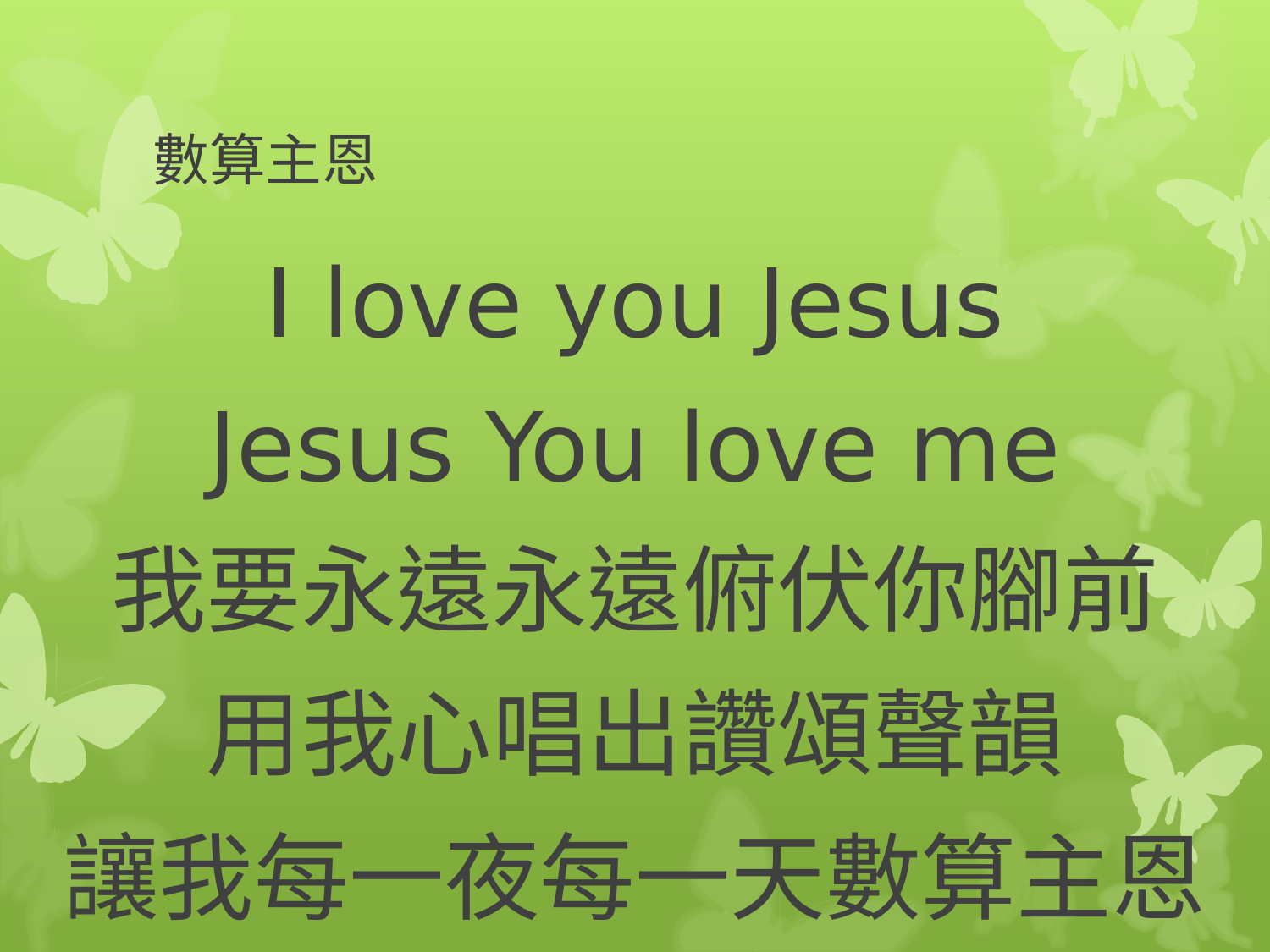

# 數算主恩
I love you Jesus
Jesus You love me
我要永遠永遠俯伏你腳前
用我心唱出讚頌聲韻
讓我每一夜每一天數算主恩